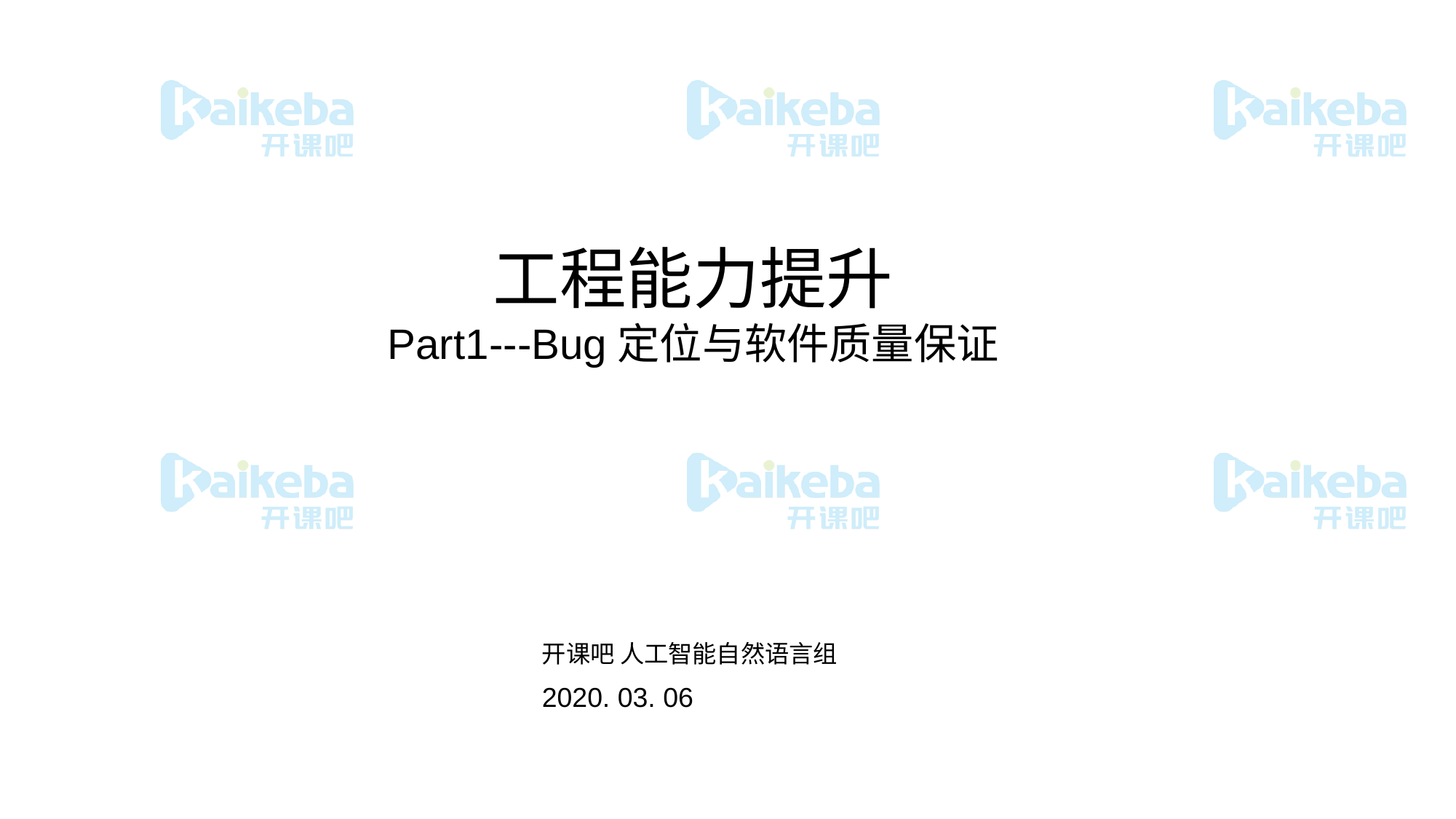

工程能力提升
Part1---Bug定位与软件质量保证
开课吧 人工智能自然语言组
2020. 03. 06